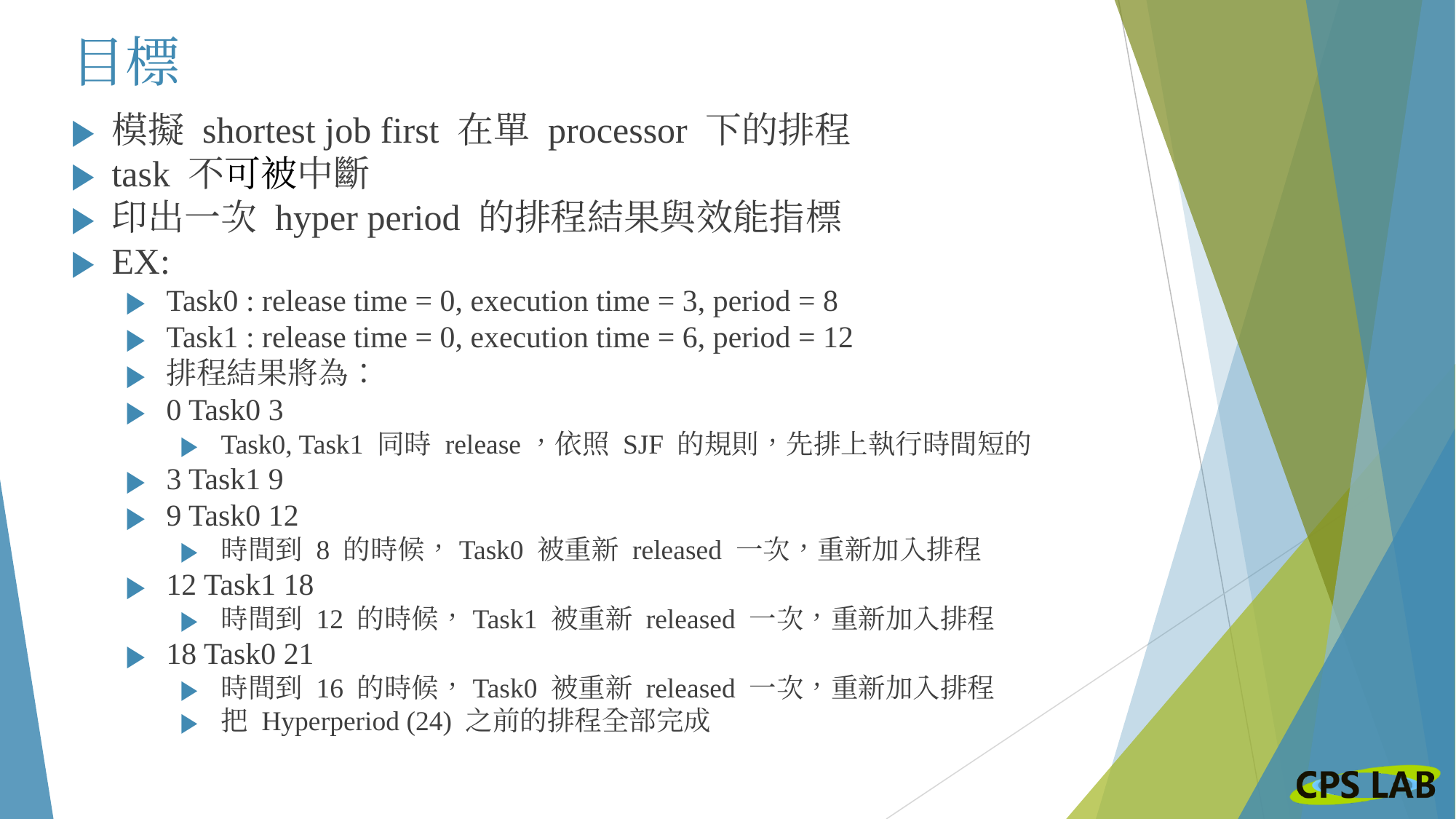

# 目標
模擬 shortest job first 在單 processor 下的排程
task 不可被中斷
印出一次 hyper period 的排程結果與效能指標
EX:
Task0 : release time = 0, execution time = 3, period = 8
Task1 : release time = 0, execution time = 6, period = 12
排程結果將為：
0 Task0 3
Task0, Task1 同時 release，依照 SJF 的規則，先排上執行時間短的
3 Task1 9
9 Task0 12
時間到 8 的時候，Task0 被重新 released 一次，重新加入排程
12 Task1 18
時間到 12 的時候，Task1 被重新 released 一次，重新加入排程
18 Task0 21
時間到 16 的時候，Task0 被重新 released 一次，重新加入排程
把 Hyperperiod (24) 之前的排程全部完成